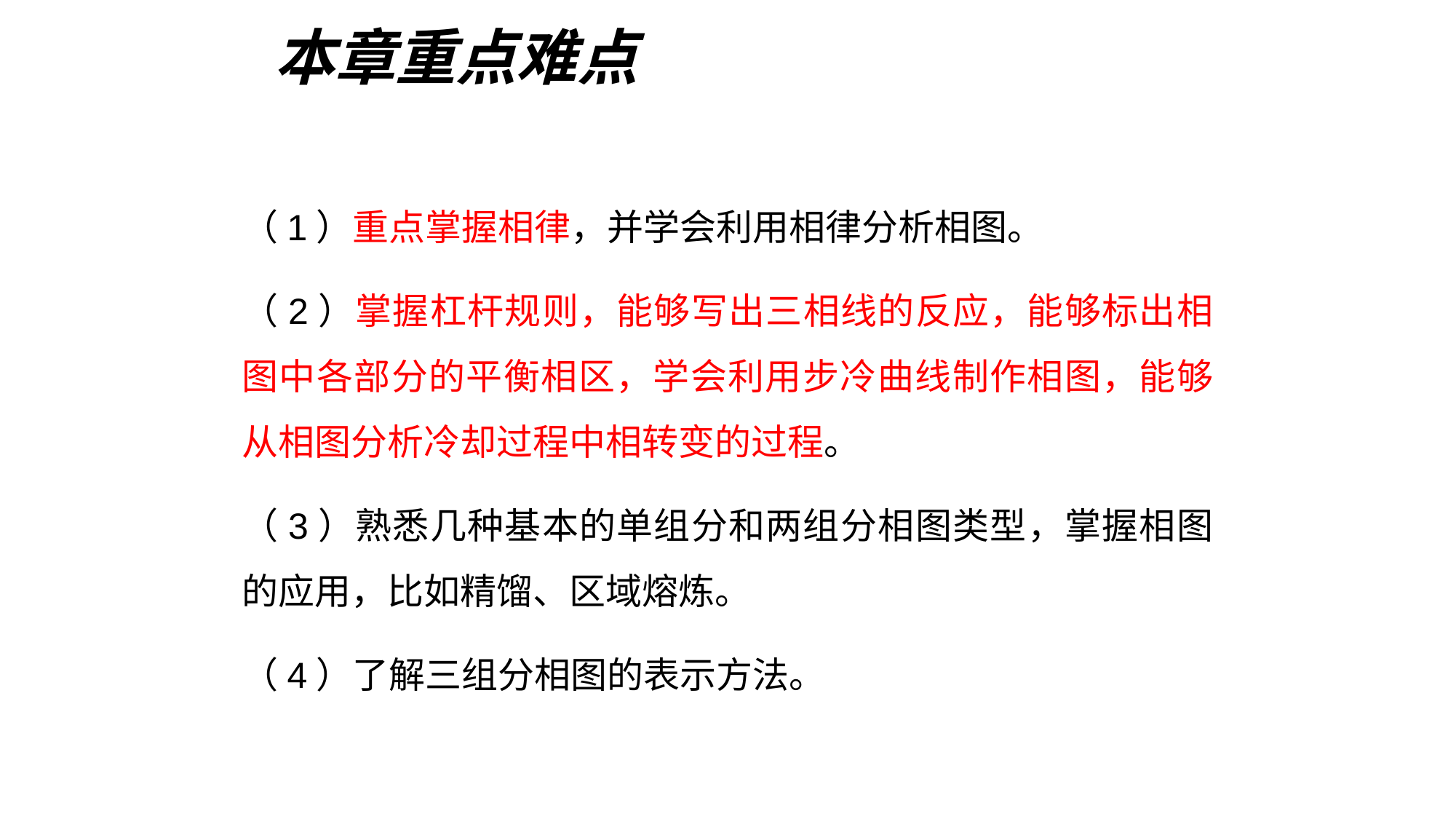

本章重点难点
（1）重点掌握相律，并学会利用相律分析相图。
（2）掌握杠杆规则，能够写出三相线的反应，能够标出相图中各部分的平衡相区，学会利用步冷曲线制作相图，能够从相图分析冷却过程中相转变的过程。
（3）熟悉几种基本的单组分和两组分相图类型，掌握相图的应用，比如精馏、区域熔炼。
（4）了解三组分相图的表示方法。